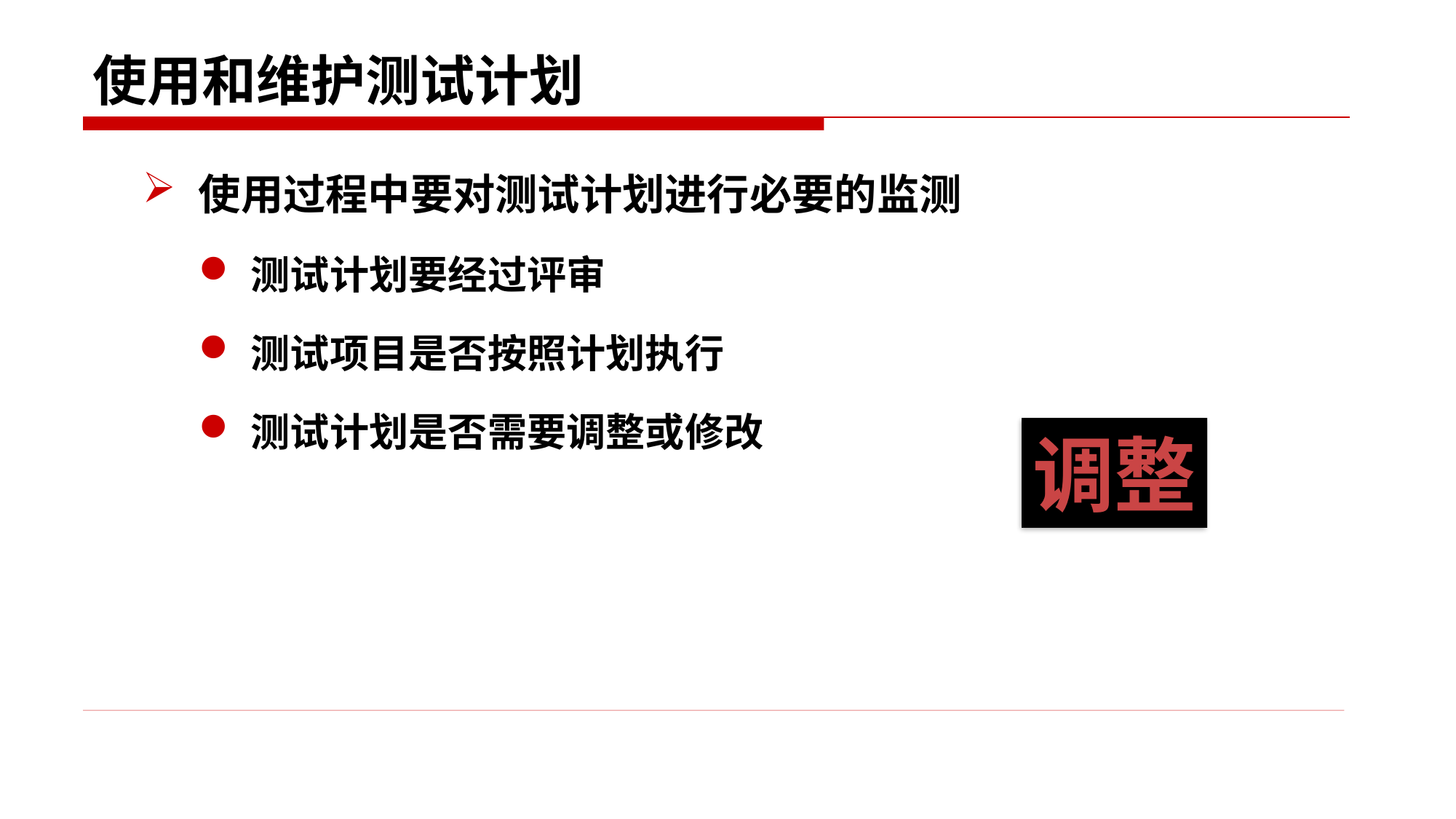

# 使用和维护测试计划
使用过程中要对测试计划进行必要的监测
测试计划要经过评审
测试项目是否按照计划执行
测试计划是否需要调整或修改
调整